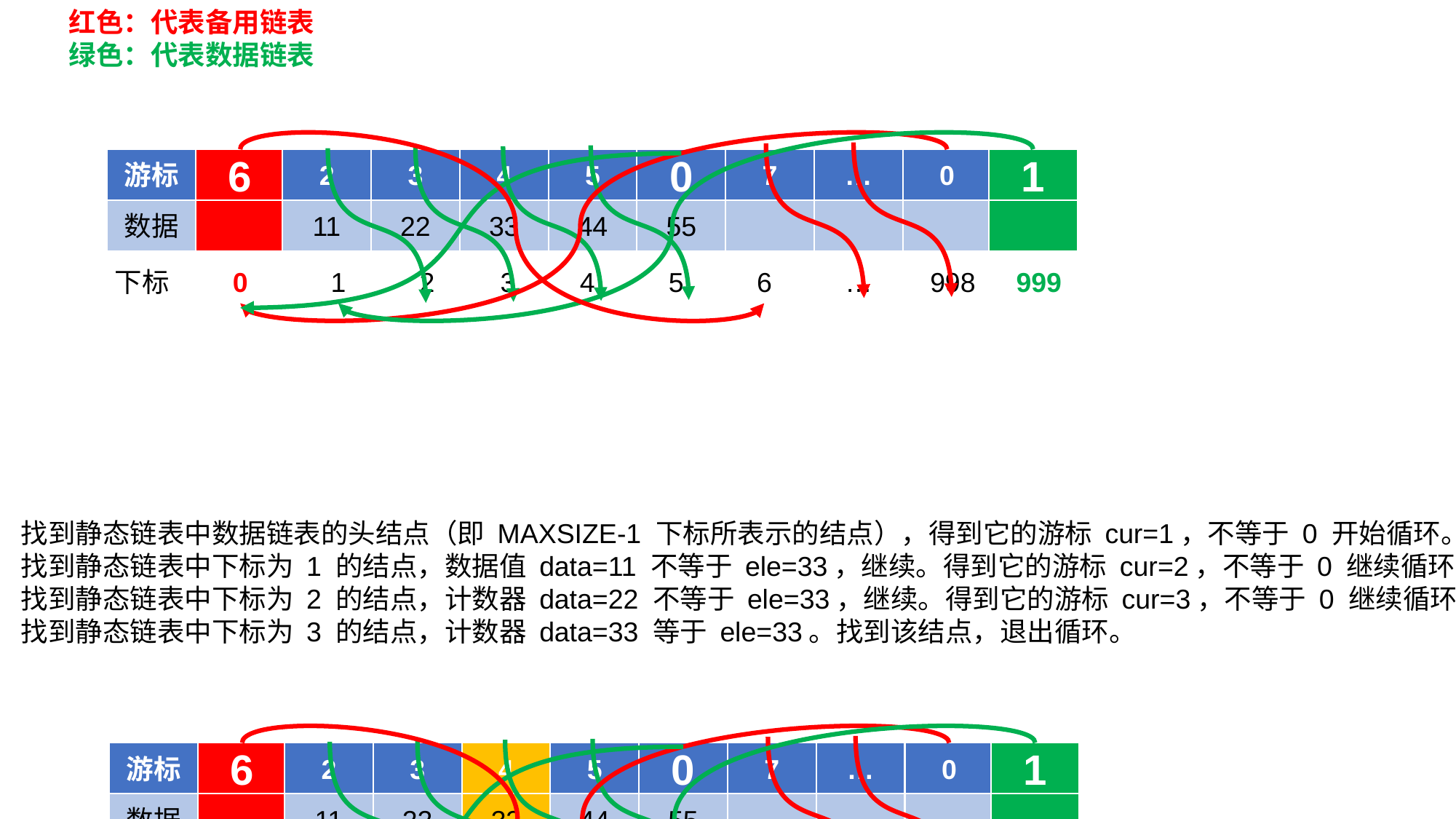

红色：代表备用链表
绿色：代表数据链表
1
0
…
7
0
5
4
3
6
2
游标
ele=33

55
44
33
22

11
数据
999
下标
0
1
2
3
4
5
6
…
998
找到静态链表中数据链表的头结点（即 MAXSIZE-1 下标所表示的结点），得到它的游标 cur=1，不等于 0 开始循环。
找到静态链表中下标为 1 的结点，数据值 data=11 不等于 ele=33，继续。得到它的游标 cur=2，不等于 0 继续循环。
找到静态链表中下标为 2 的结点，计数器 data=22 不等于 ele=33，继续。得到它的游标 cur=3，不等于 0 继续循环。
找到静态链表中下标为 3 的结点，计数器 data=33 等于 ele=33。找到该结点，退出循环。
1
0
…
7
0
5
4
3
6
2
游标
ele=33

55
44
33
22

11
数据
999
下标
0
1
2
3
4
5
6
…
998